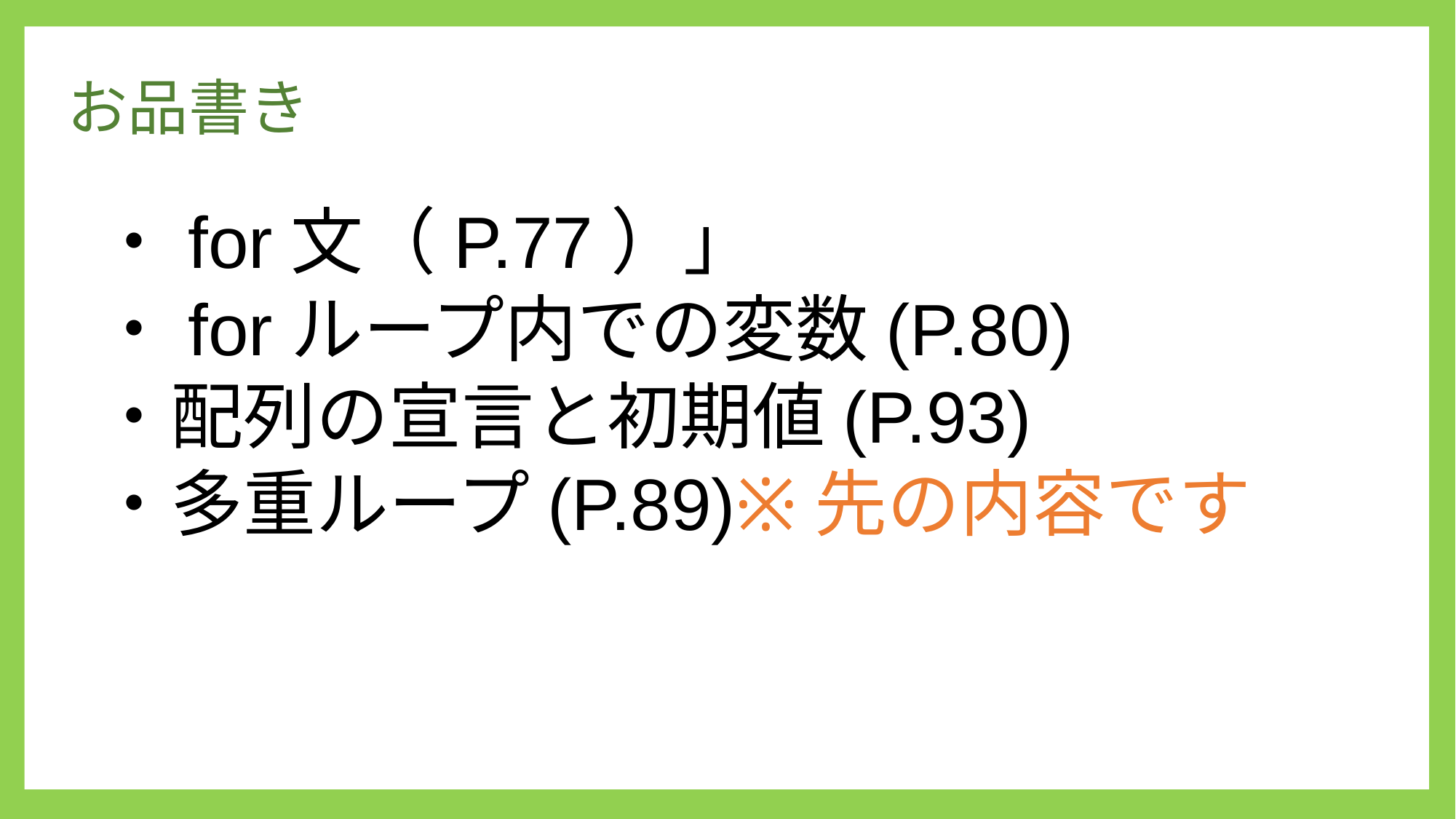

お品書き
・for文（P.77）」
・forループ内での変数(P.80)
・配列の宣言と初期値(P.93)
・多重ループ(P.89)※先の内容です